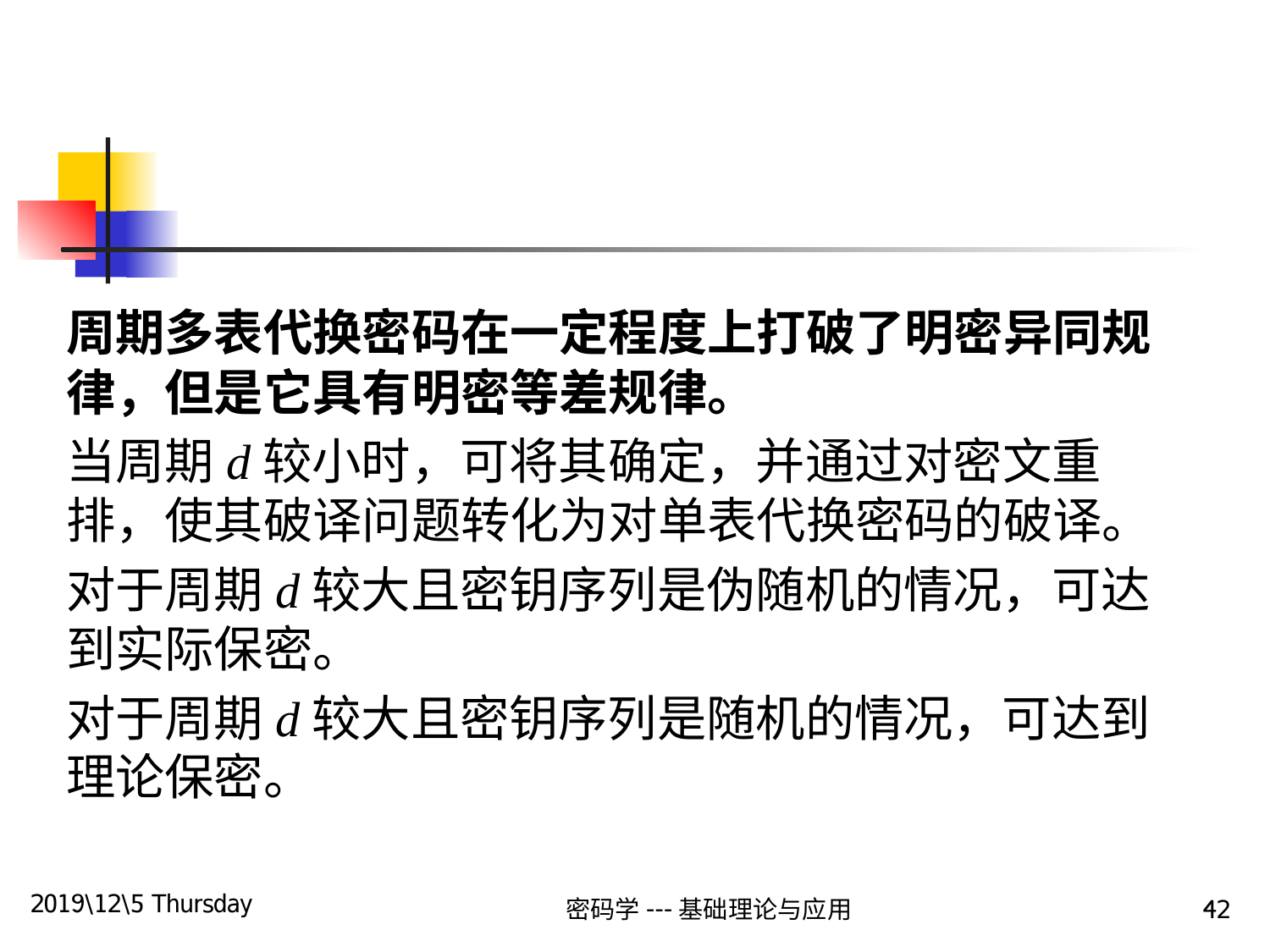

周期多表代换密码在一定程度上打破了明密异同规律，但是它具有明密等差规律。
当周期d较小时，可将其确定，并通过对密文重排，使其破译问题转化为对单表代换密码的破译。
对于周期d较大且密钥序列是伪随机的情况，可达到实际保密。
对于周期d较大且密钥序列是随机的情况，可达到理论保密。
密码学---基础理论与应用
42
2019\12\5 Thursday